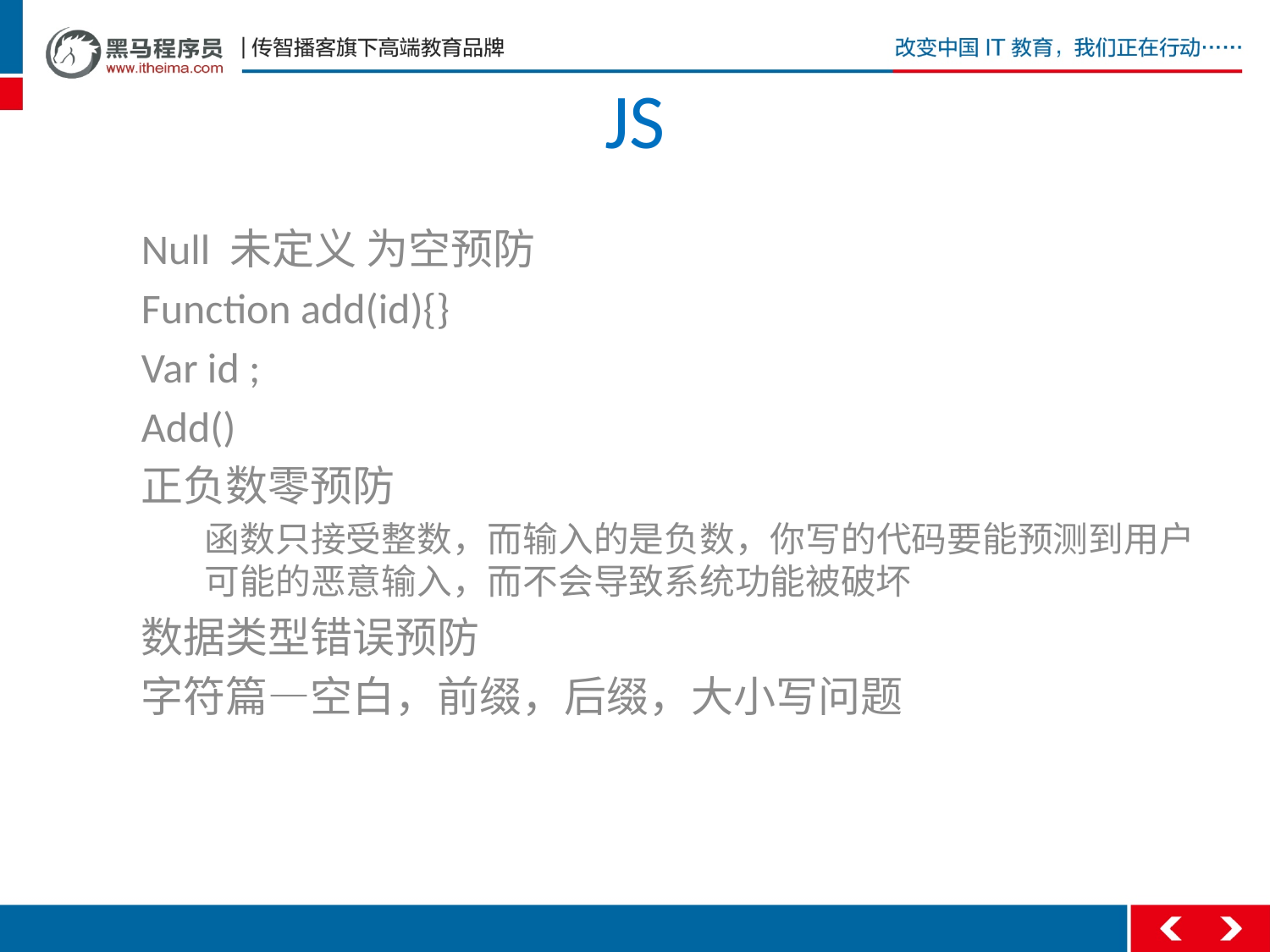

# JS
Null 未定义 为空预防
Function add(id){}
Var id ;
Add()
正负数零预防
函数只接受整数，而输入的是负数，你写的代码要能预测到用户可能的恶意输入，而不会导致系统功能被破坏
数据类型错误预防
字符篇—空白，前缀，后缀，大小写问题